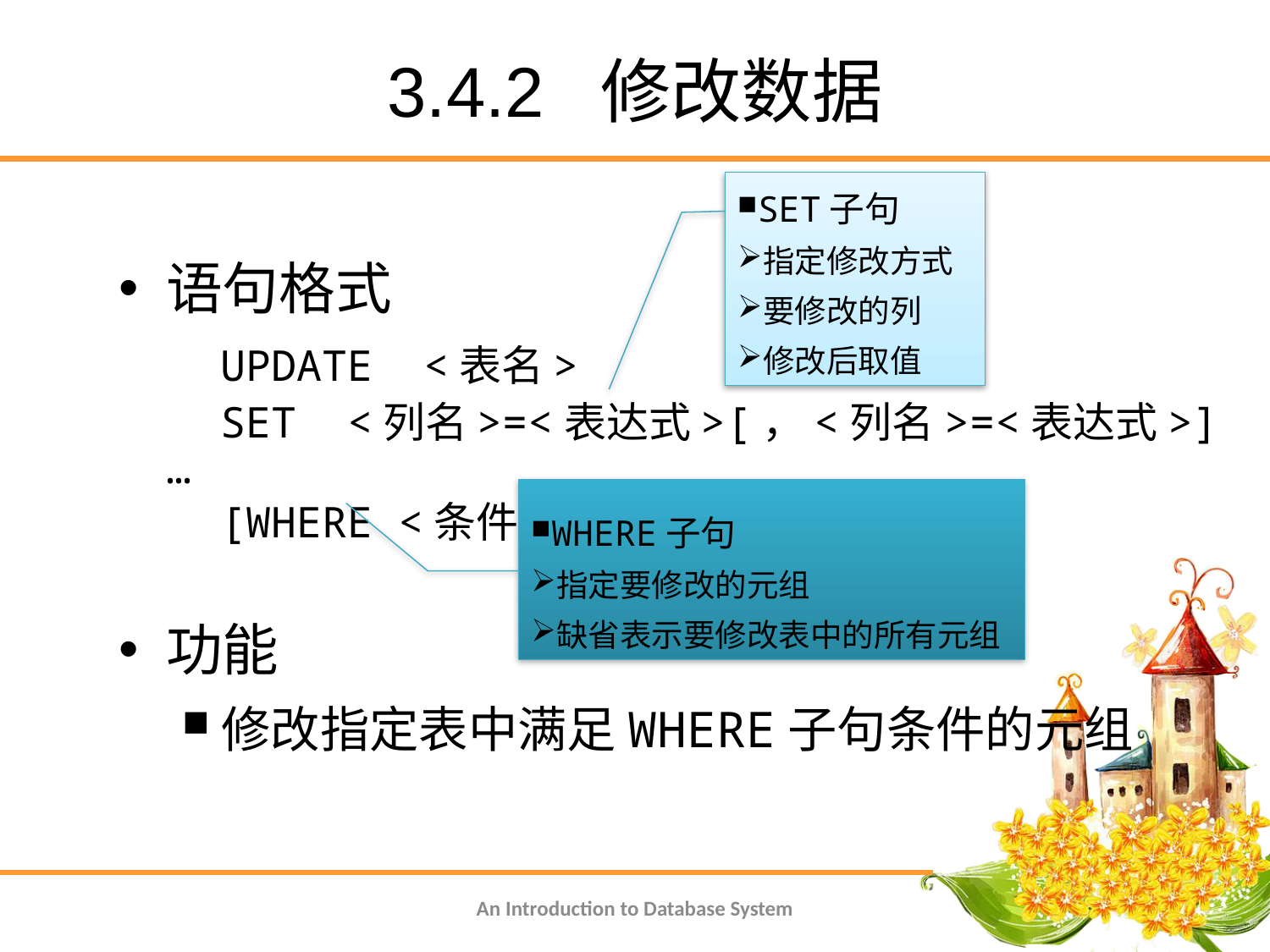

# 3.4.2  修改数据
SET子句
指定修改方式
要修改的列
修改后取值
语句格式
   UPDATE  <表名>
    SET  <列名>=<表达式>[，<列名>=<表达式>]…
    [WHERE <条件>]；

功能
修改指定表中满足WHERE子句条件的元组
WHERE子句
指定要修改的元组
缺省表示要修改表中的所有元组
An Introduction to Database System